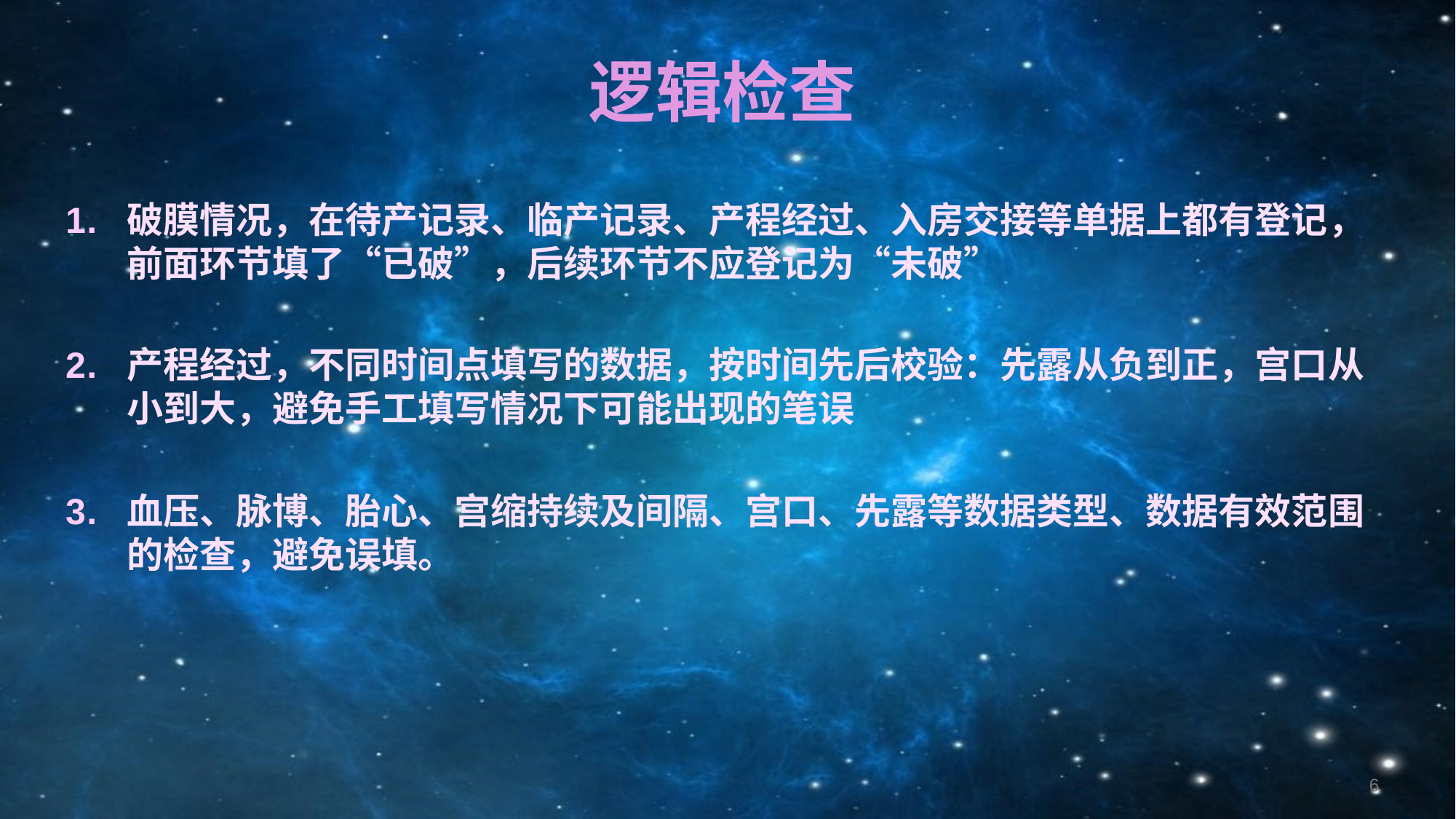

# 逻辑检查
破膜情况，在待产记录、临产记录、产程经过、入房交接等单据上都有登记，前面环节填了“已破”，后续环节不应登记为“未破”

产程经过，不同时间点填写的数据，按时间先后校验：先露从负到正，宫口从小到大，避免手工填写情况下可能出现的笔误

血压、脉博、胎心、宫缩持续及间隔、宫口、先露等数据类型、数据有效范围的检查，避免误填。
6